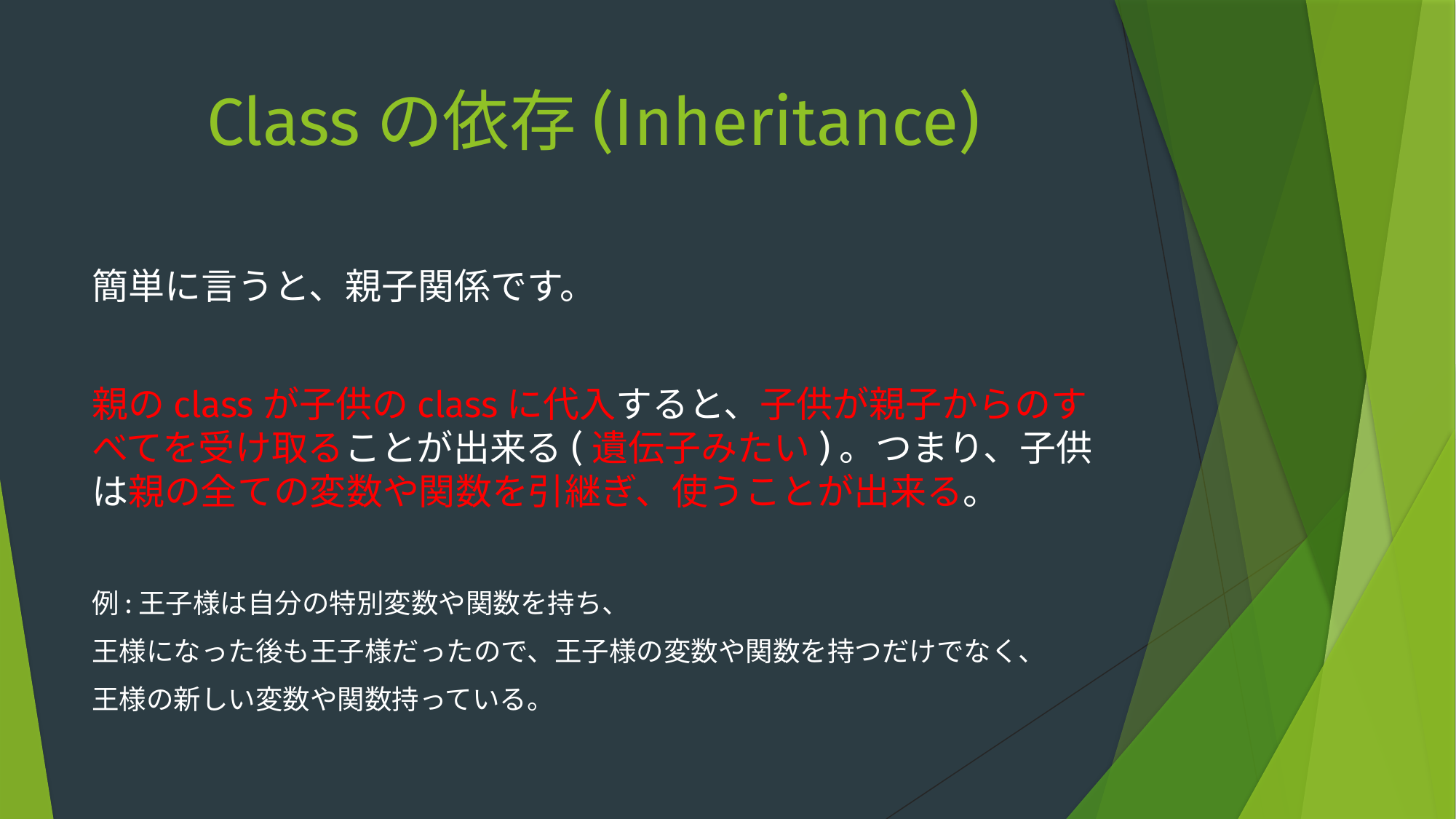

# Classの依存(Inheritance)
簡単に言うと、親子関係です。

親のclassが子供のclassに代入すると、子供が親子からのすべてを受け取ることが出来る(遺伝子みたい)。つまり、子供は親の全ての変数や関数を引継ぎ、使うことが出来る。

例:王子様は自分の特別変数や関数を持ち、
王様になった後も王子様だったので、王子様の変数や関数を持つだけでなく、
王様の新しい変数や関数持っている。